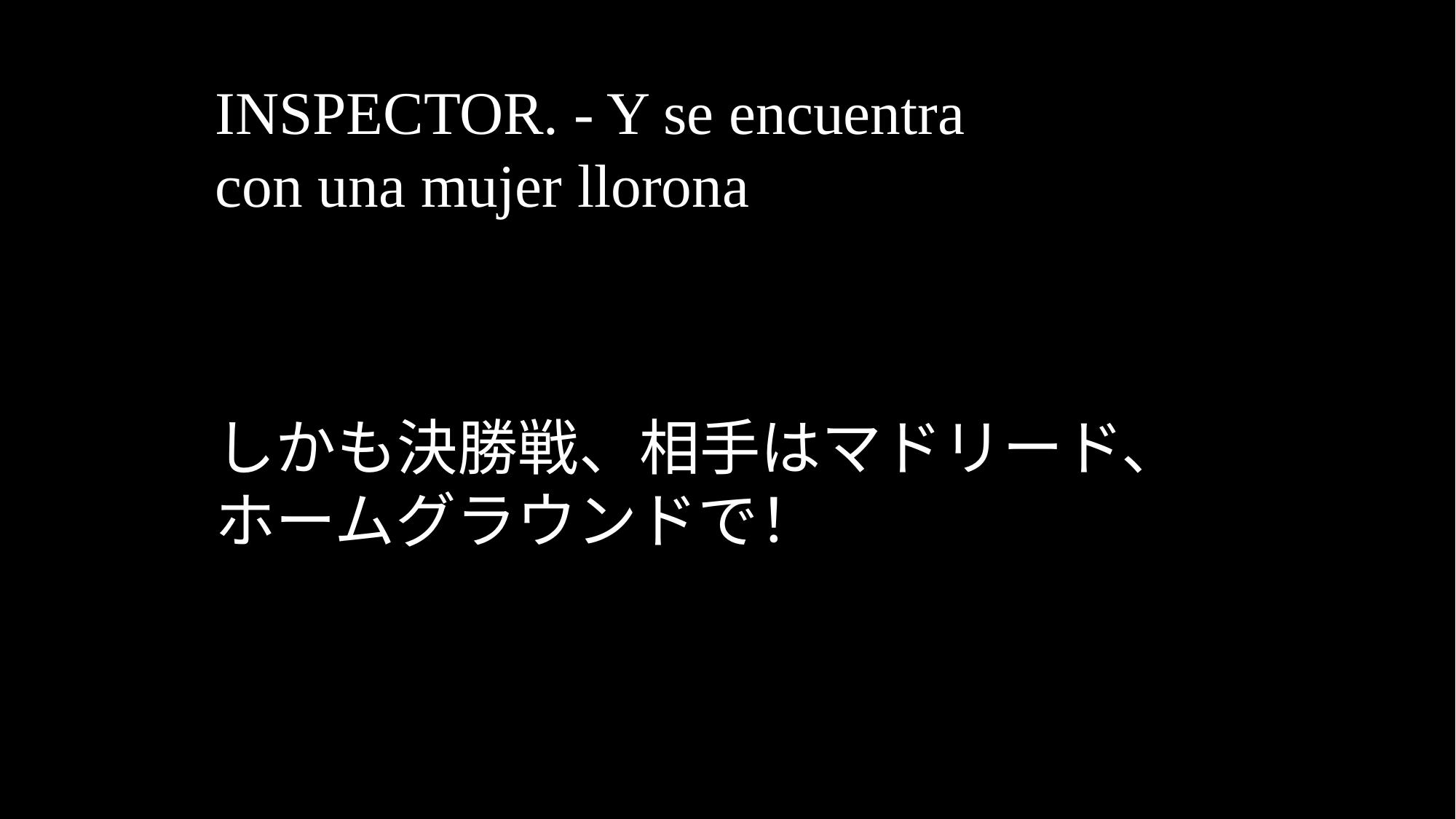

INSPECTOR. - Y se encuentra con una mujer llorona

しかも決勝戦、相手はマドリード、ホームグラウンドで！